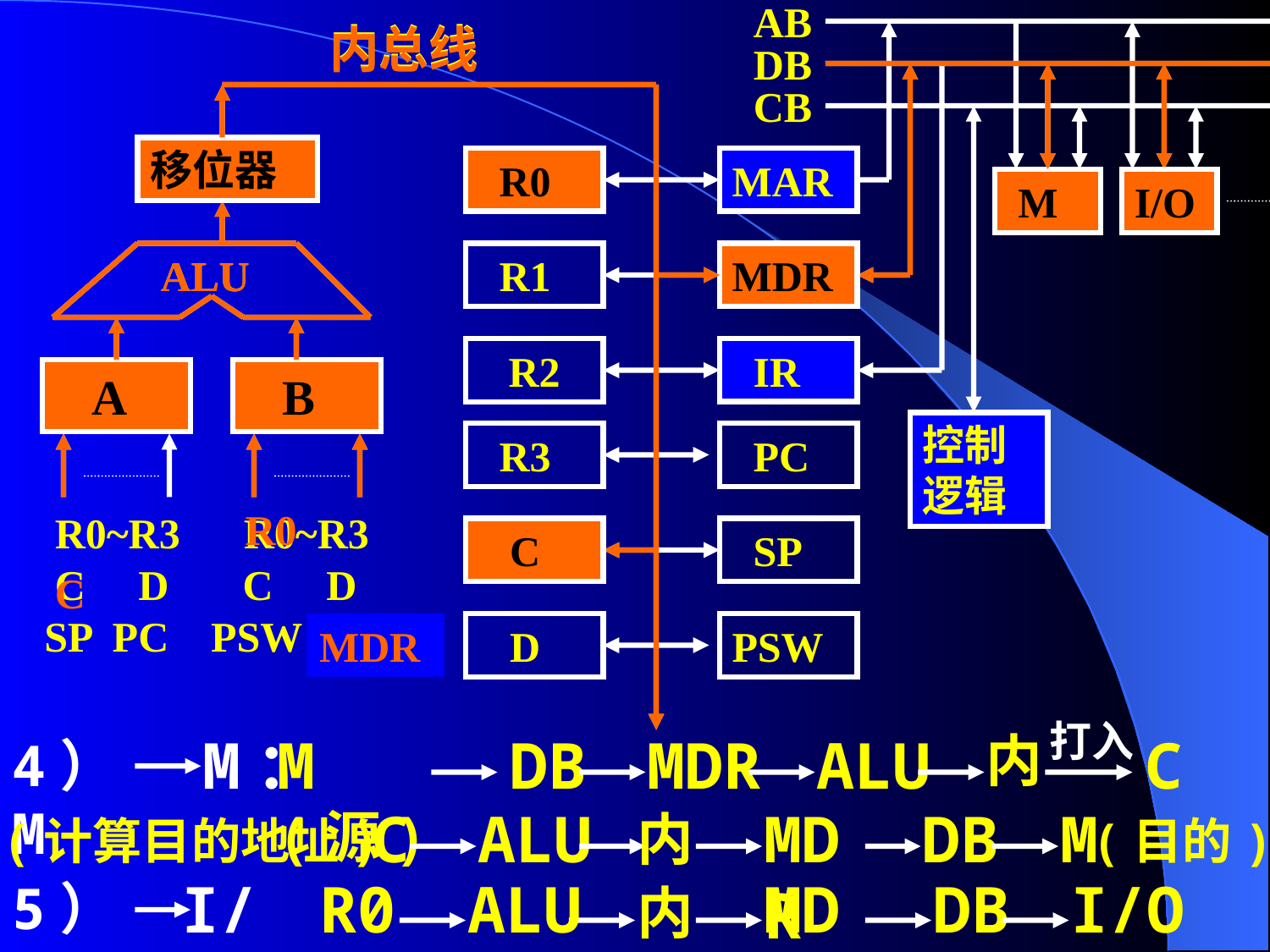

AB
内总线
内总线

DB

CB

移位器
移位器
  R0
  R0
MAR
 M
 M
I/O
I/O

ALU
ALU
  R1
MDR
MDR

R2
  IR
  IR
   A
   A
   B
   B

控制逻辑
  R3
  PC

  R0
    R0~R3      R0~R3
    C     D       C     D
   SP  PC    PSW  MDR
   C
   C
  SP

   C
MDR
   D
PSW

打入
M：
4）M

I/O：
5）R

M(源)
DB
MDR
ALU
内
C

C
ALU
MDR
DB
M
内
(计算目的地址)
(目的)

R0
ALU
MDR
DB
I/O
内